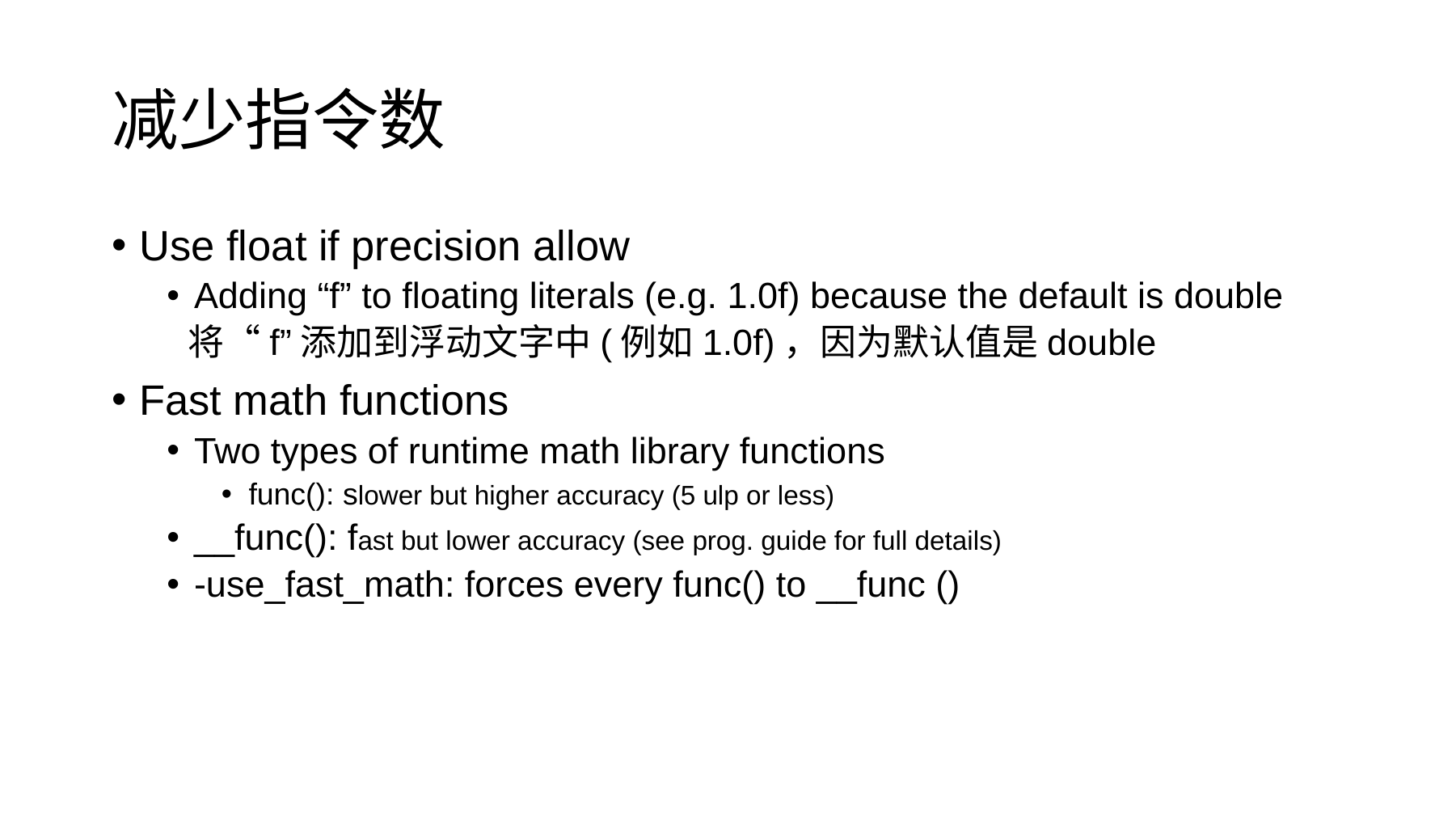

# 减少指令数
Use float if precision allow
Adding “f” to floating literals (e.g. 1.0f) because the default is double
将“f”添加到浮动文字中(例如1.0f)，因为默认值是double
Fast math functions
Two types of runtime math library functions
func(): slower but higher accuracy (5 ulp or less)
__func(): fast but lower accuracy (see prog. guide for full details)
-use_fast_math: forces every func() to __func ()